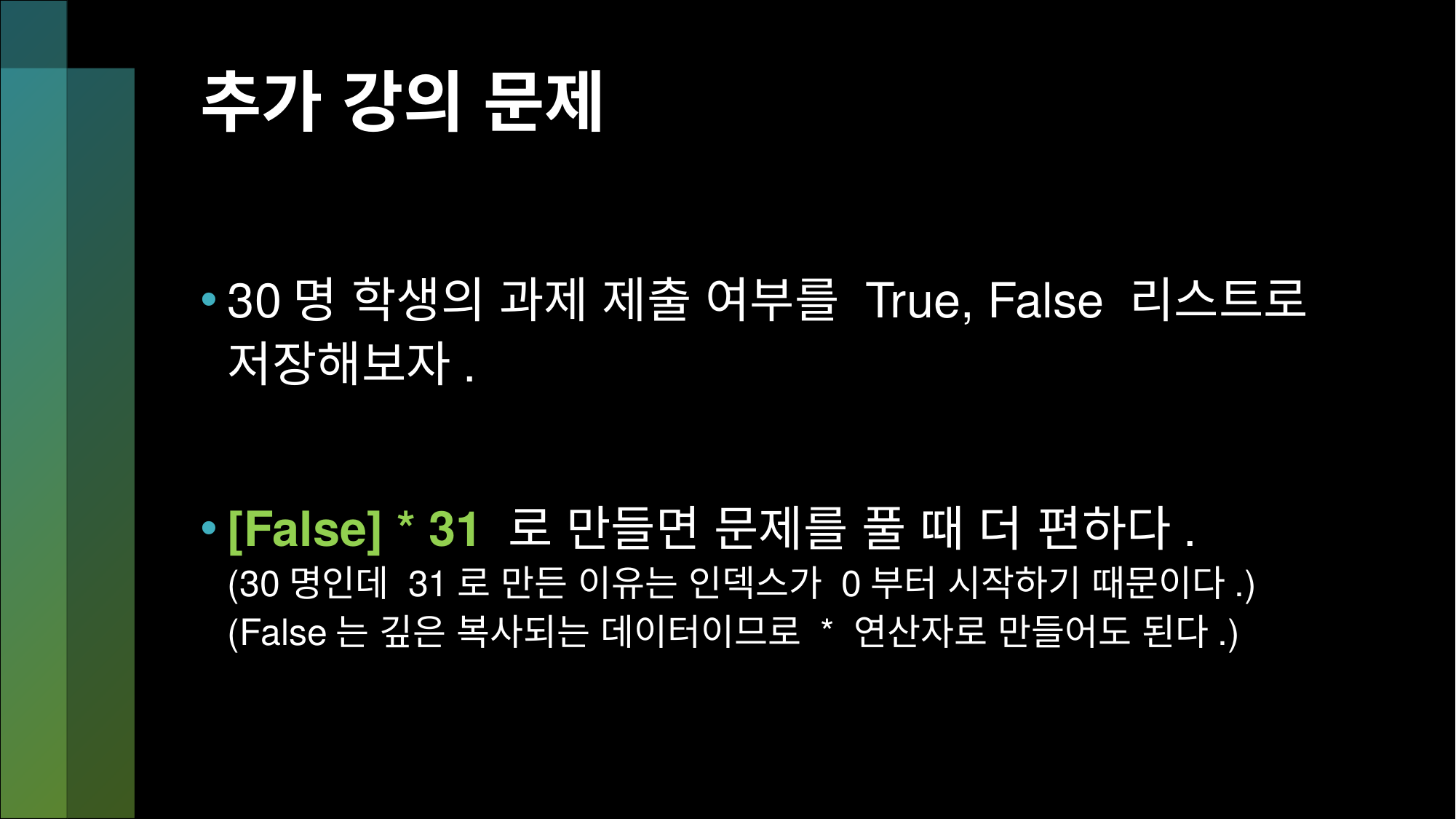

# 추가 강의 문제
30명 학생의 과제 제출 여부를 True, False 리스트로 저장해보자.

[False] * 31 로 만들면 문제를 풀 때 더 편하다.
(30명인데 31로 만든 이유는 인덱스가 0부터 시작하기 때문이다.)
(False는 깊은 복사되는 데이터이므로 * 연산자로 만들어도 된다.)